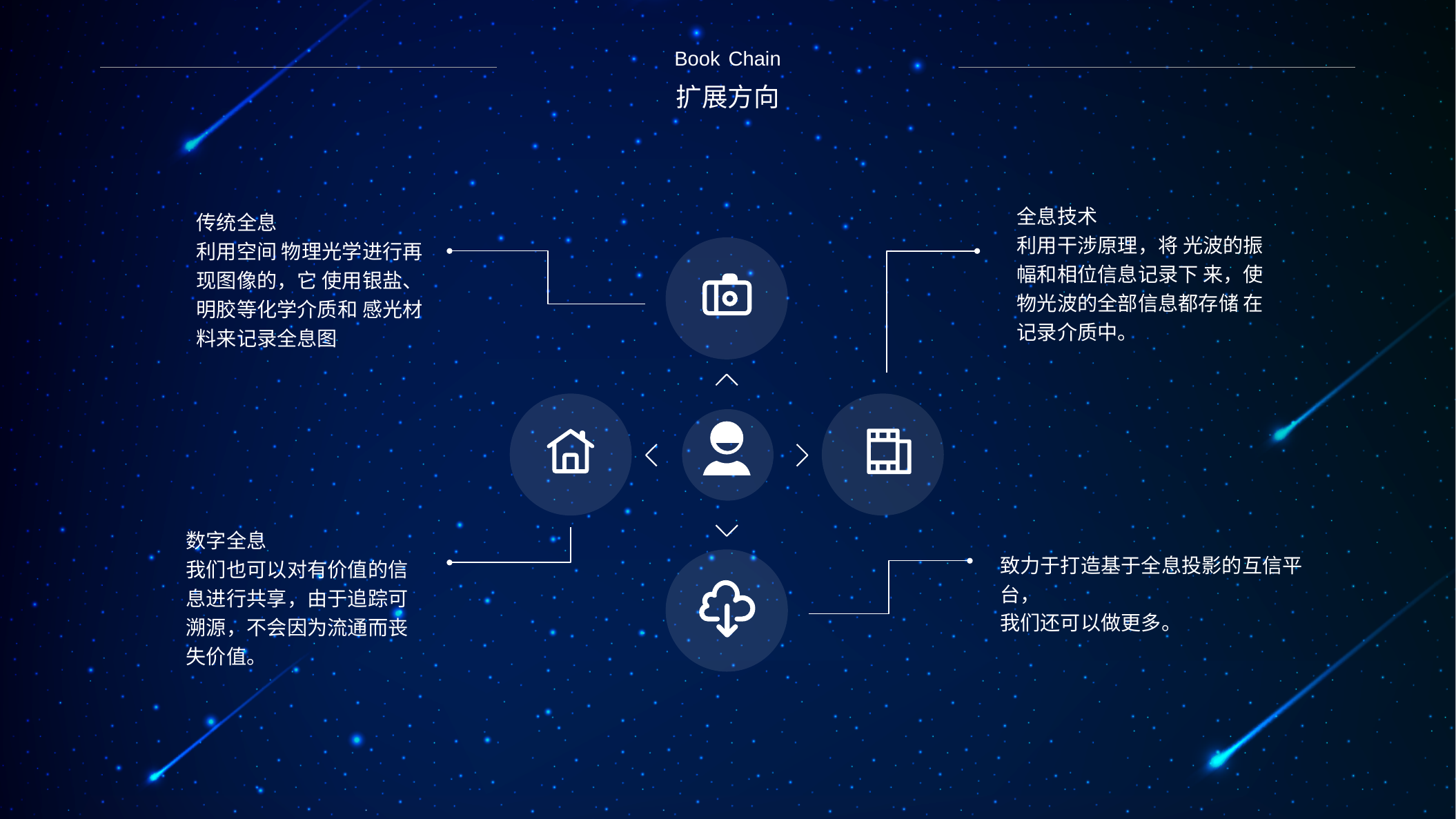

Book Chain
扩展方向
全息技术
利用干涉原理，将 光波的振幅和相位信息记录下 来，使物光波的全部信息都存储 在记录介质中。
传统全息
利用空间 物理光学进行再现图像的，它 使用银盐、明胶等化学介质和 感光材料来记录全息图

数字全息
我们也可以对有价值的信息进行共享，由于追踪可溯源，不会因为流通而丧失价值。
致力于打造基于全息投影的互信平台，
我们还可以做更多。